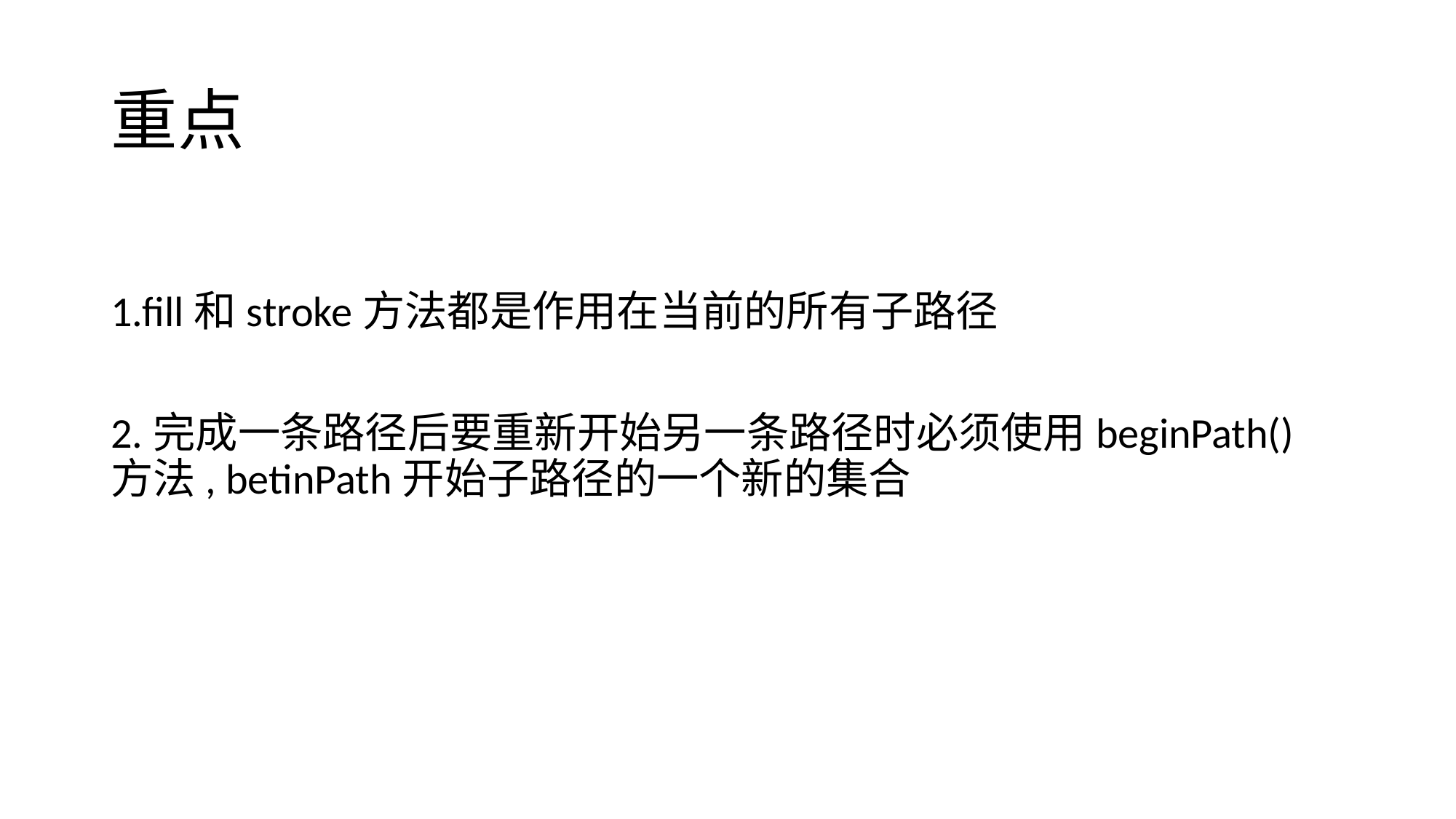

# 重点

1.fill和stroke方法都是作用在当前的所有子路径

2.完成一条路径后要重新开始另一条路径时必须使用beginPath()方法, betinPath开始子路径的一个新的集合